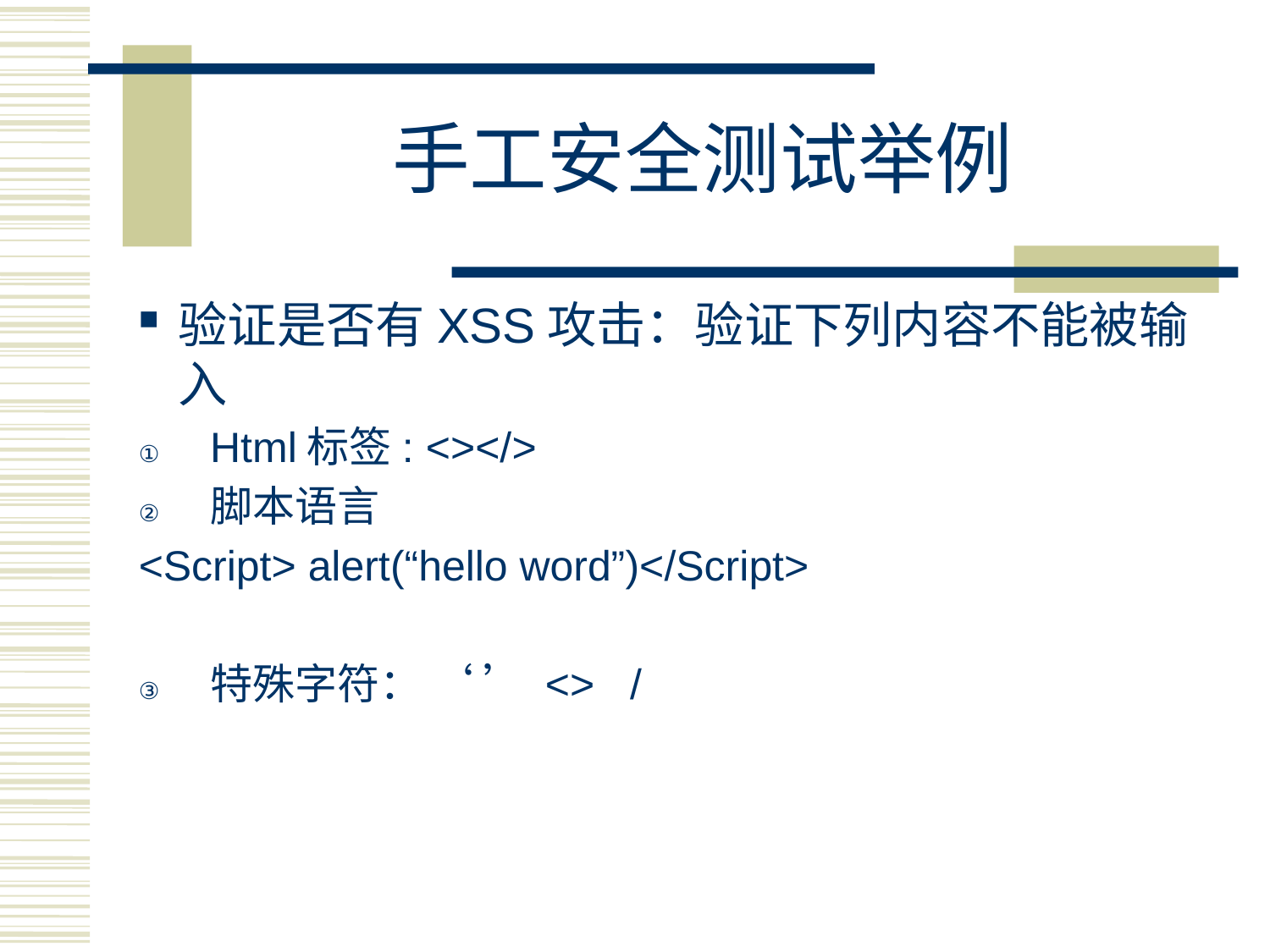

# 手工安全测试举例
验证是否有XSS攻击：验证下列内容不能被输入
Html标签: <></>
脚本语言
<Script> alert(“hello word”)</Script>

特殊字符： ‘ ’ <>   /